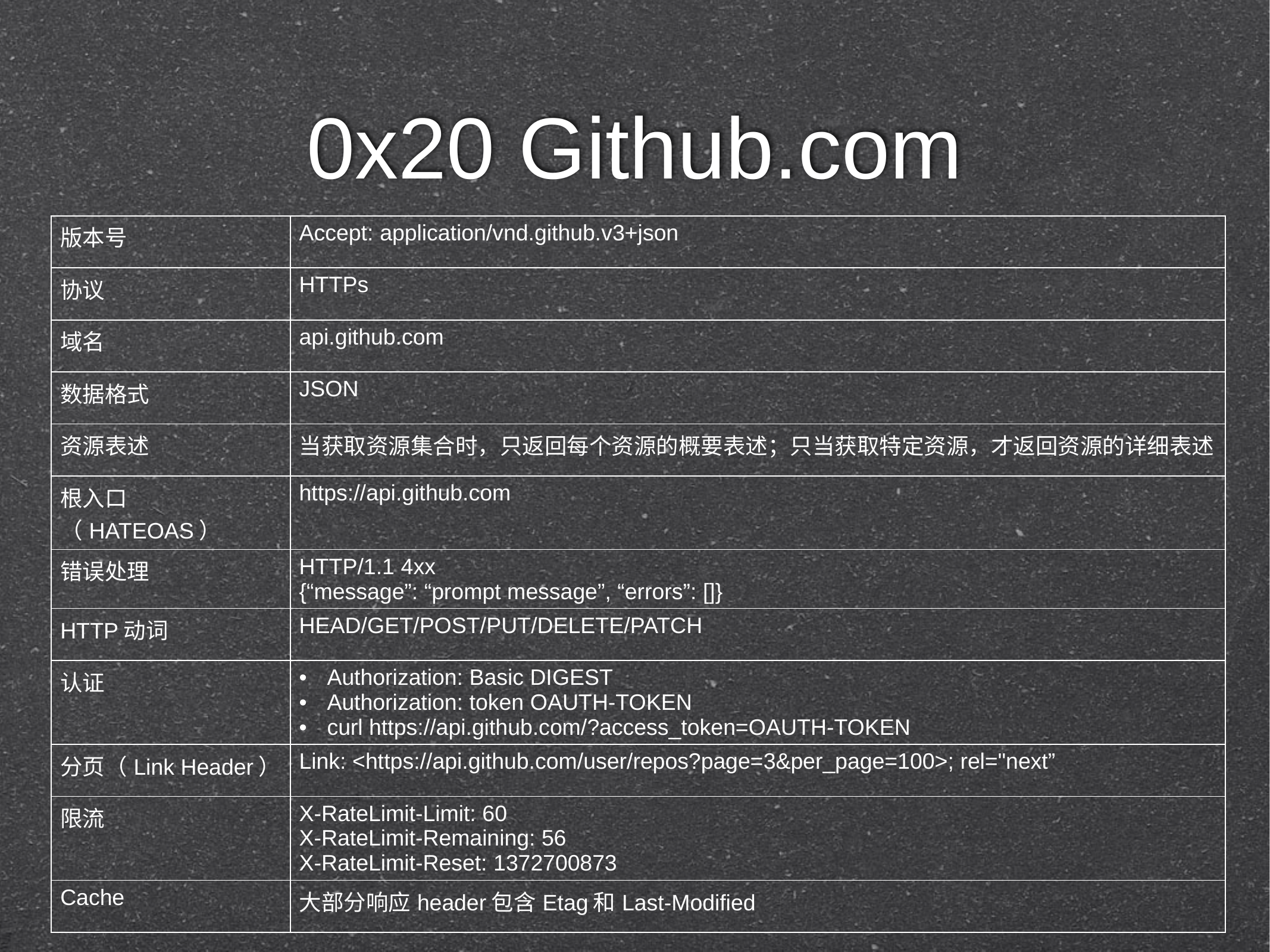

# 0x20 Github.com
| 版本号 | Accept: application/vnd.github.v3+json |
| --- | --- |
| 协议 | HTTPs |
| 域名 | api.github.com |
| 数据格式 | JSON |
| 资源表述 | 当获取资源集合时，只返回每个资源的概要表述；只当获取特定资源，才返回资源的详细表述 |
| 根入口（HATEOAS） | https://api.github.com |
| 错误处理 | HTTP/1.1 4xx {“message”: “prompt message”, “errors”: []} |
| HTTP动词 | HEAD/GET/POST/PUT/DELETE/PATCH |
| 认证 | Authorization: Basic DIGEST Authorization: token OAUTH-TOKEN curl https://api.github.com/?access\_token=OAUTH-TOKEN |
| 分页（Link Header） | Link: <https://api.github.com/user/repos?page=3&per\_page=100>; rel="next” |
| 限流 | X-RateLimit-Limit: 60 X-RateLimit-Remaining: 56 X-RateLimit-Reset: 1372700873 |
| Cache | 大部分响应header包含Etag和Last-Modified |